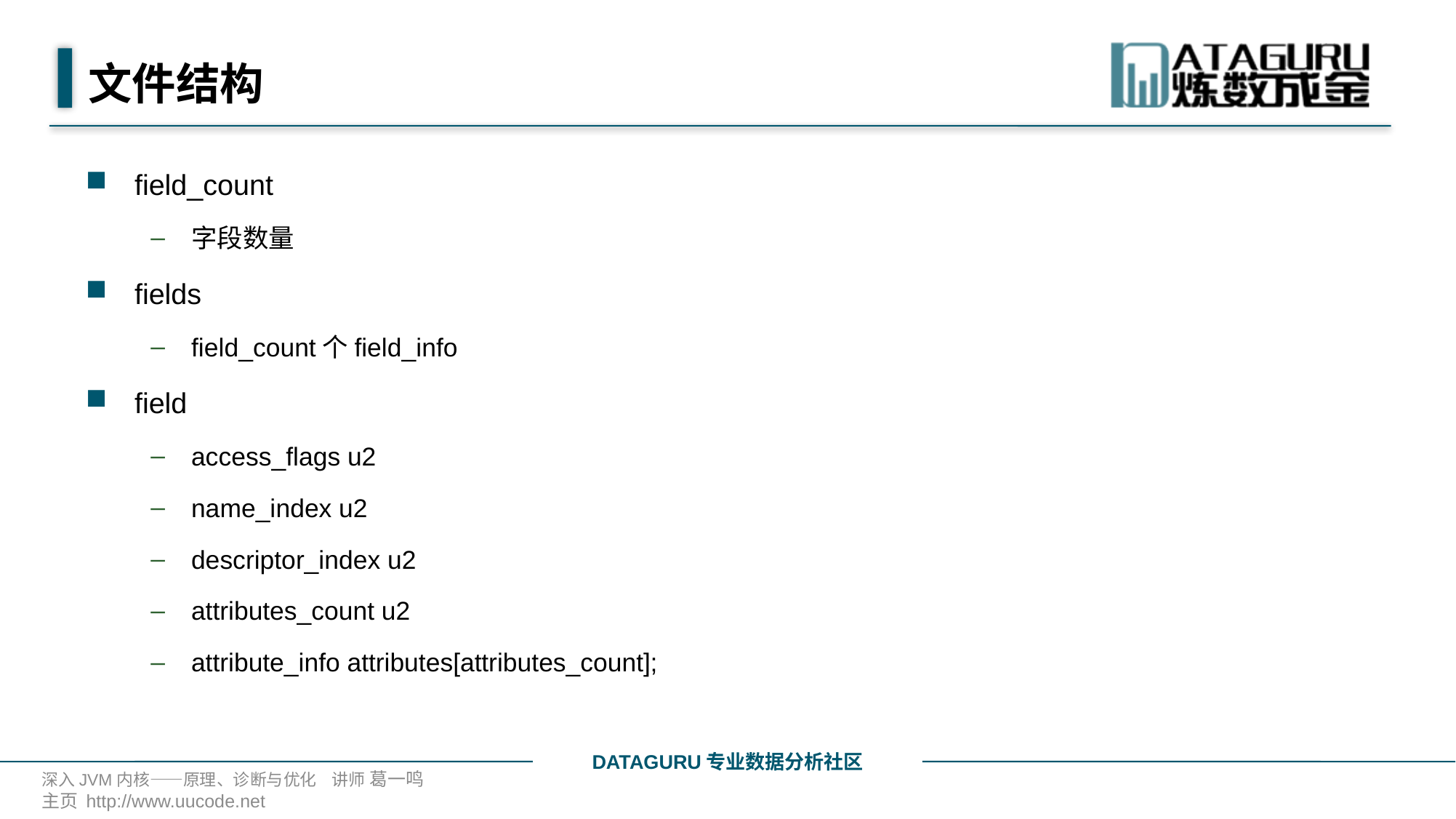

# 文件结构
field_count
字段数量
fields
field_count个field_info
field
access_flags u2
name_index u2
descriptor_index u2
attributes_count u2
attribute_info attributes[attributes_count];